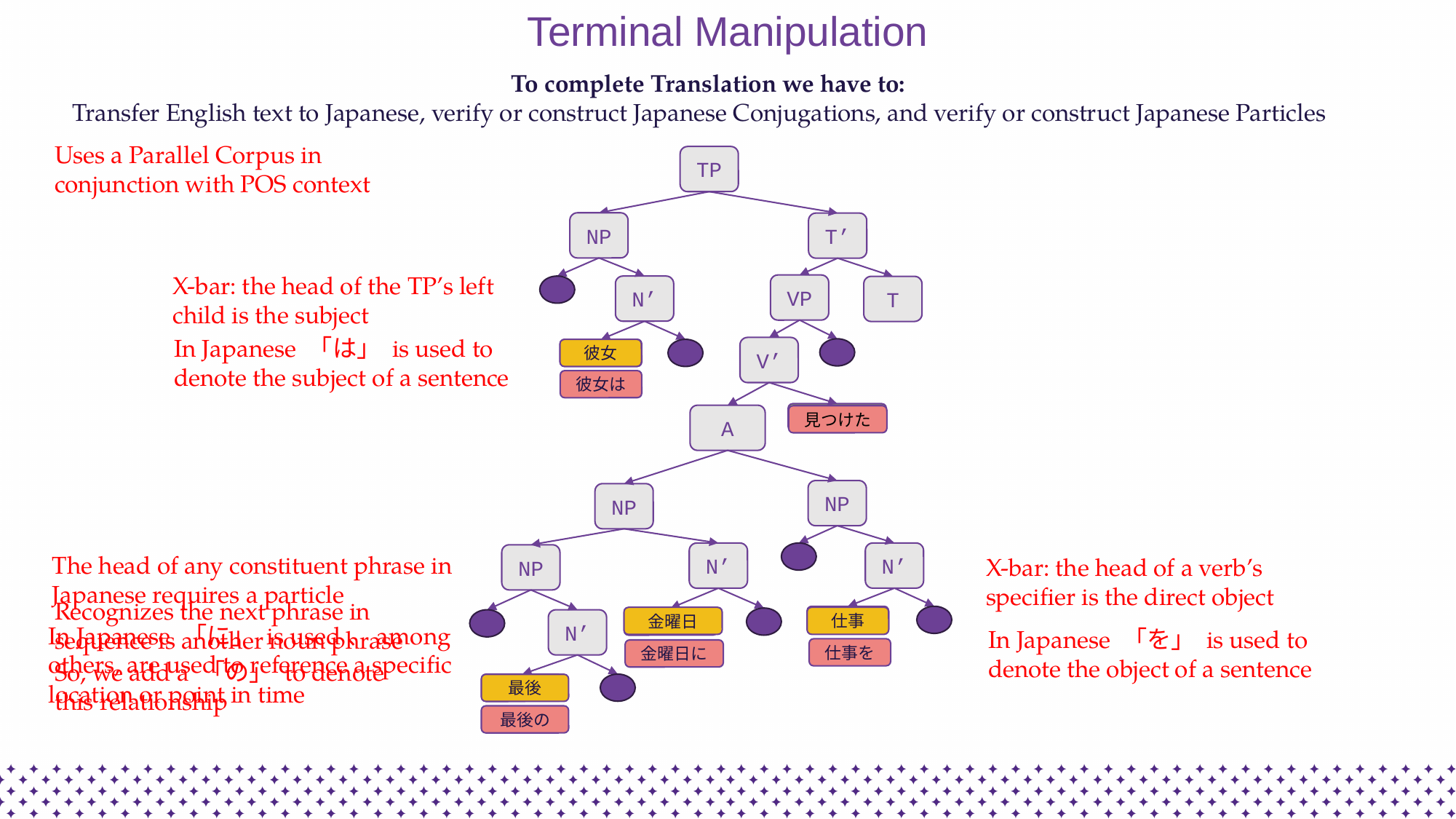

# Terminal Manipulation
To complete Translation we have to:
Transfer English text to Japanese, verify or construct Japanese Conjugations, and verify or construct Japanese Particles
Uses a Parallel Corpus in conjunction with POS context
TP
NP
T’
X-bar: the head of the TP’s left child is the subject
In Japanese 「は」 is used to denote the subject of a sentence
VP

N’
T
V’

彼女
She

彼女は
found
A
見つけた
NP
NP

N’
N’
The head of any constituent phrase in Japanese requires a particle
In Japanese 「に」 is used、among others, are used to reference a specific location or point in time
NP
X-bar: the head of a verb’s specifier is the direct object
In Japanese 「を」 is used to denote the object of a sentence
Recognizes the next phrase in sequence is another noun phrase
So, we add a 「の」 to denote this relationship
job

仕事
金曜日
Friday

N’
仕事を
金曜日に
last

最後
最後の